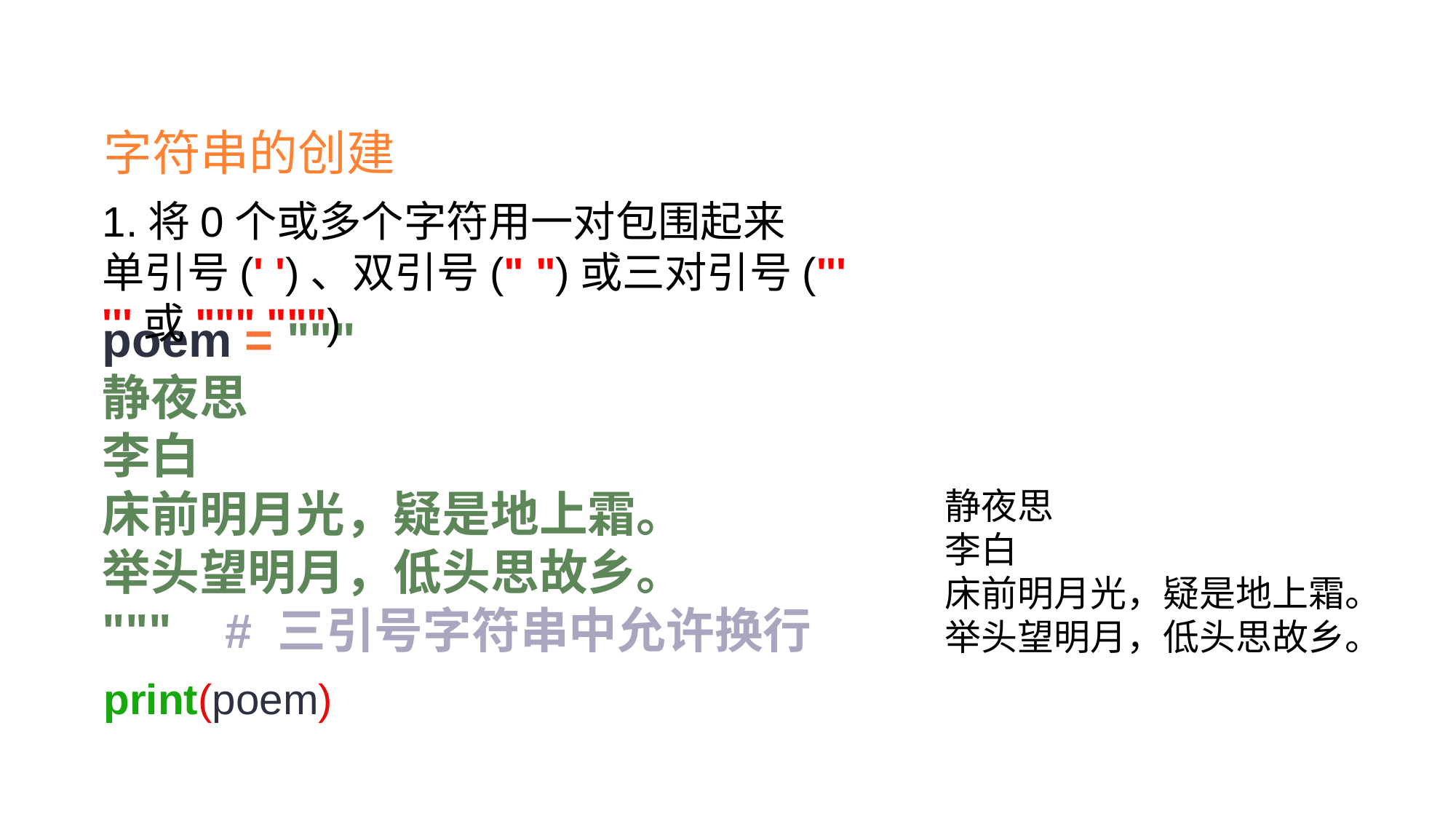

字符串的创建
1.将0个或多个字符用一对包围起来
单引号(' ')、双引号(" ")或三对引号(''' '''或""" """)
poem = """
静夜思
李白
床前明月光，疑是地上霜。
举头望明月，低头思故乡。
"""    # 三引号字符串中允许换行
静夜思
李白
床前明月光，疑是地上霜。
举头望明月，低头思故乡。
print(poem)